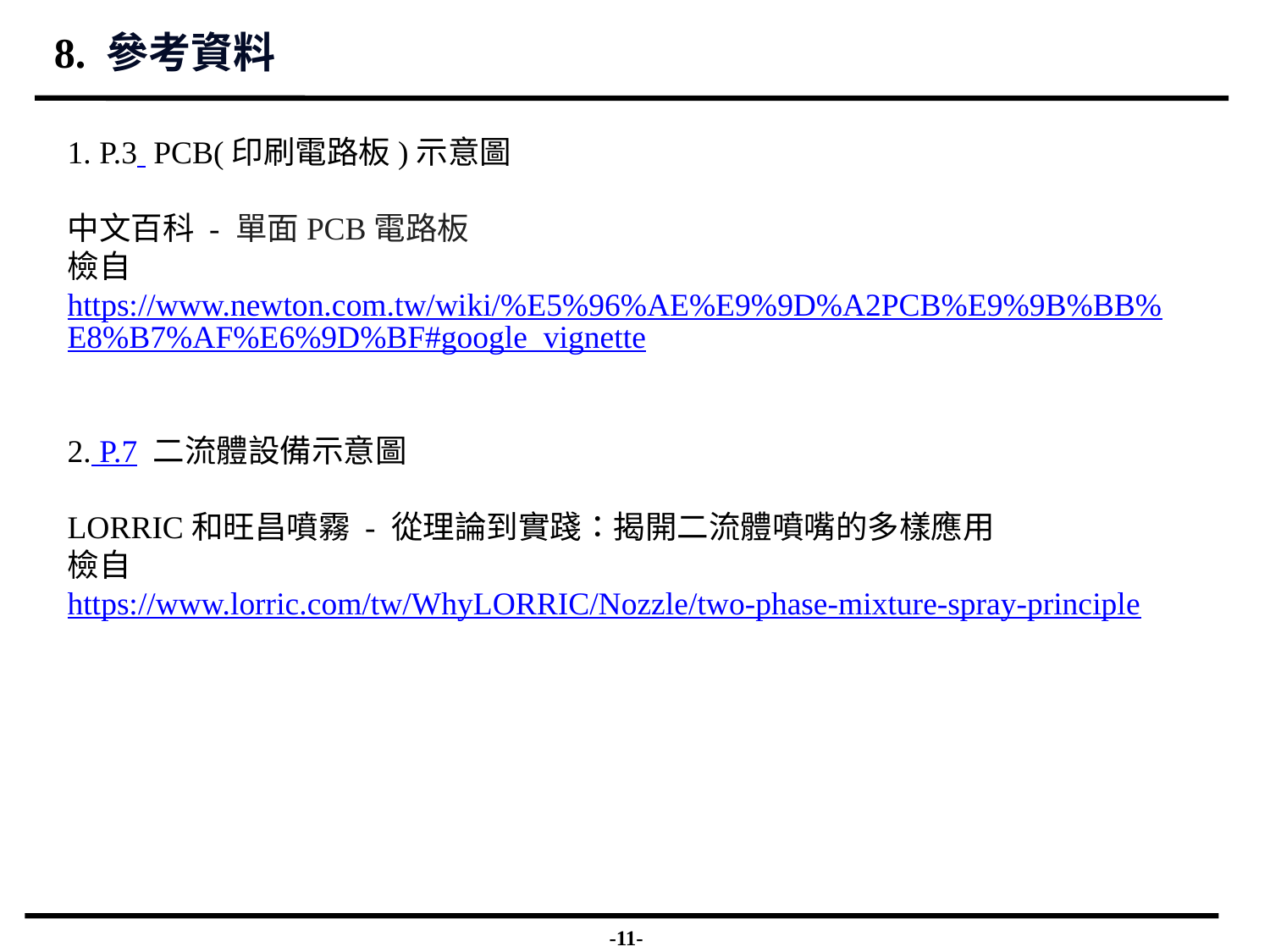

8. 參考資料
1. P.3  PCB(印刷電路板)示意圖

中文百科 - 單面PCB電路板
檢自https://www.newton.com.tw/wiki/%E5%96%AE%E9%9D%A2PCB%E9%9B%BB%E8%B7%AF%E6%9D%BF#google_vignette

2. P.7 二流體設備示意圖

LORRIC和旺昌噴霧 - 從理論到實踐：揭開二流體噴嘴的多樣應用
檢自
https://www.lorric.com/tw/WhyLORRIC/Nozzle/two-phase-mixture-spray-principle